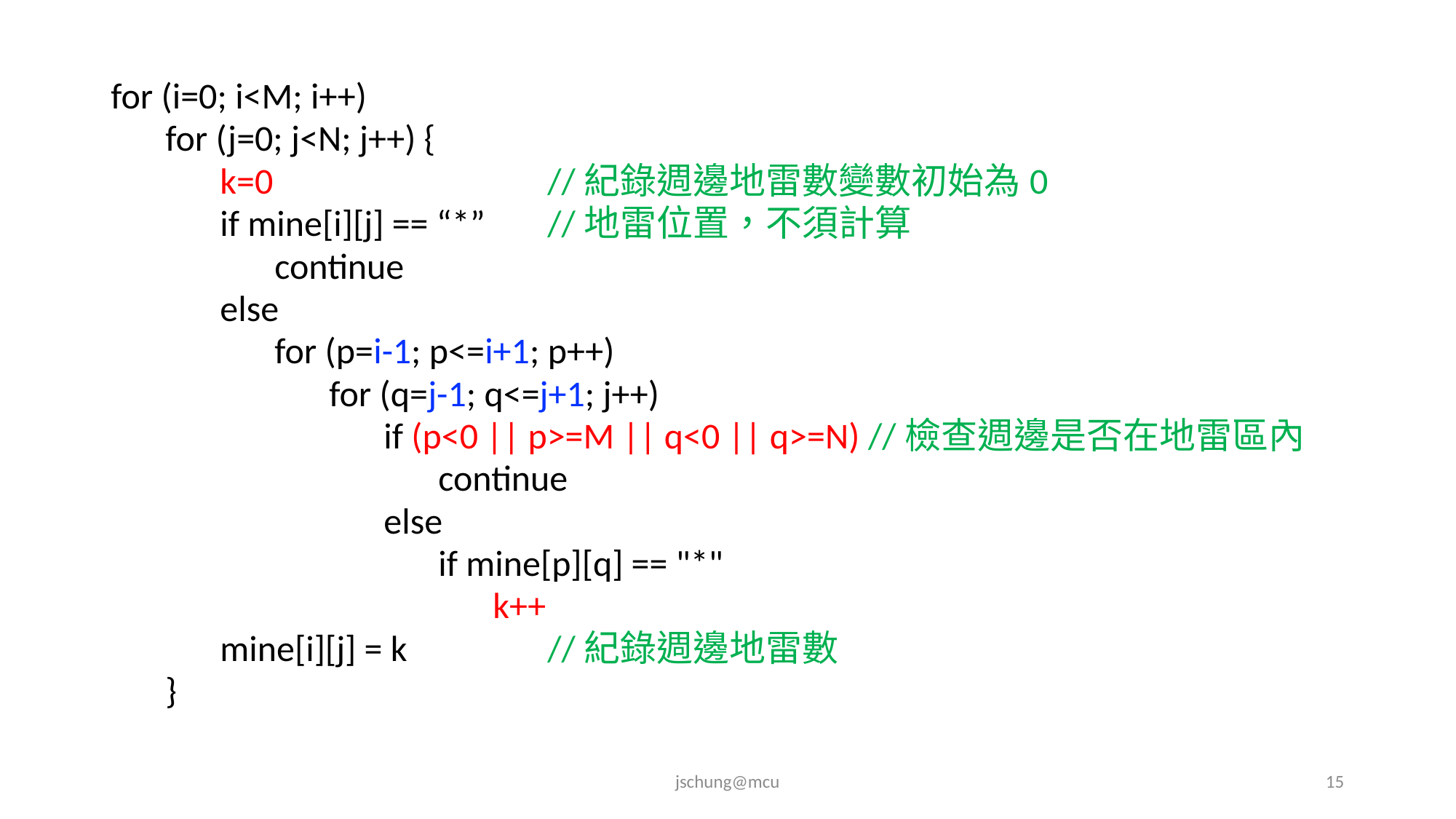

for (i=0; i<M; i++)
for (j=0; j<N; j++) {
k=0 			//紀錄週邊地雷數變數初始為0
if mine[i][j] == “*” 	//地雷位置，不須計算
continue
else
for (p=i-1; p<=i+1; p++)
for (q=j-1; q<=j+1; j++)
if (p<0 || p>=M || q<0 || q>=N) //檢查週邊是否在地雷區內
continue
else
if mine[p][q] == "*"
k++
mine[i][j] = k 		//紀錄週邊地雷數
}

jschung@mcu
15